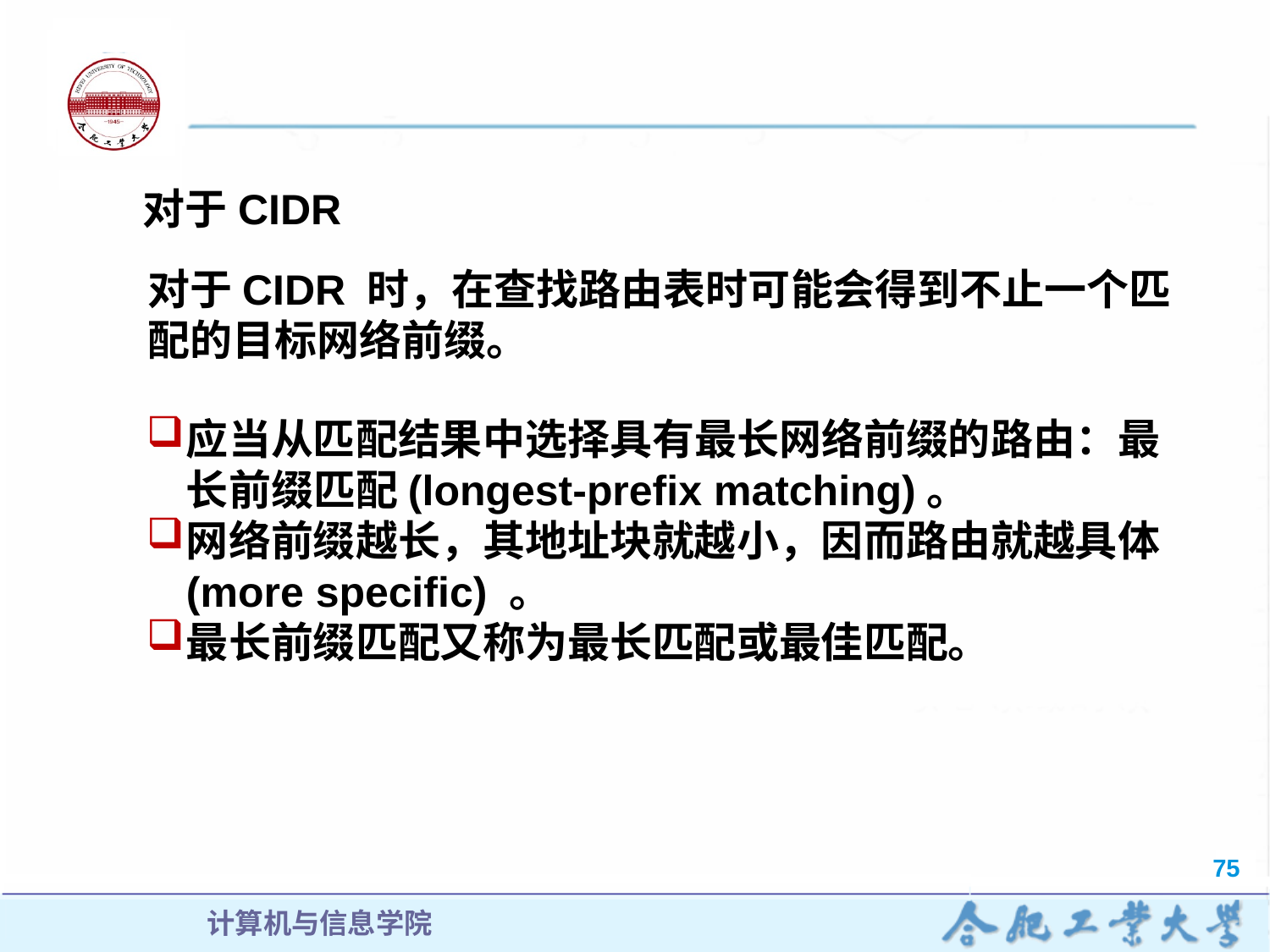

对于CIDR
对于CIDR 时，在查找路由表时可能会得到不止一个匹配的目标网络前缀。
应当从匹配结果中选择具有最长网络前缀的路由：最长前缀匹配(longest-prefix matching)。
网络前缀越长，其地址块就越小，因而路由就越具体(more specific) 。
最长前缀匹配又称为最长匹配或最佳匹配。